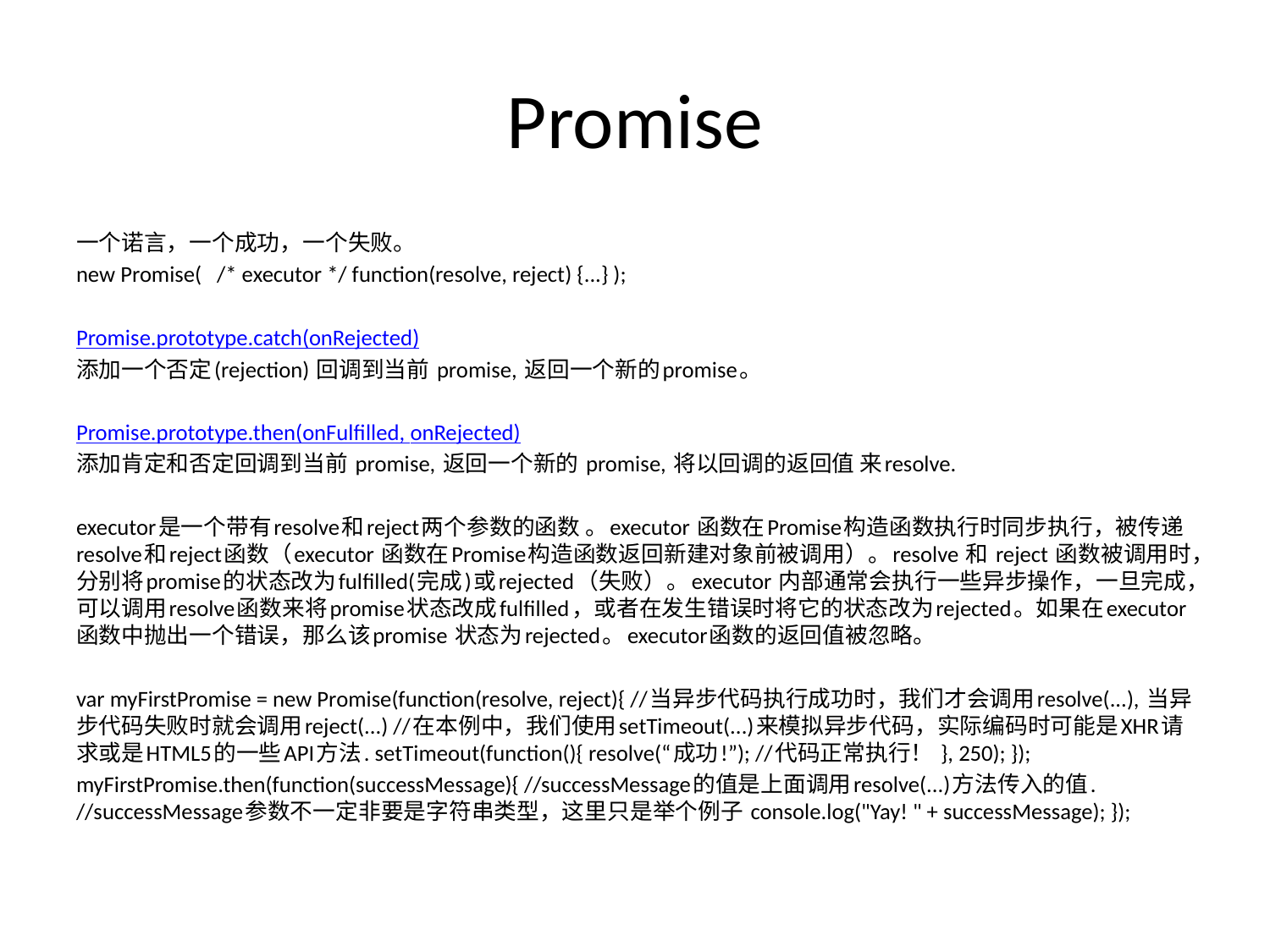

# Promise
一个诺言，一个成功，一个失败。
new Promise(   /* executor */ function(resolve, reject) {...} );

Promise.prototype.catch(onRejected)
添加一个否定(rejection) 回调到当前 promise, 返回一个新的promise。

Promise.prototype.then(onFulfilled, onRejected)
添加肯定和否定回调到当前 promise, 返回一个新的 promise, 将以回调的返回值 来resolve.

executor是一个带有resolve和reject两个参数的函数 。executor 函数在Promise构造函数执行时同步执行，被传递resolve和reject函数（executor 函数在Promise构造函数返回新建对象前被调用）。resolve 和 reject 函数被调用时，分别将promise的状态改为fulfilled(完成)或rejected（失败）。executor 内部通常会执行一些异步操作，一旦完成，可以调用resolve函数来将promise状态改成fulfilled，或者在发生错误时将它的状态改为rejected。如果在executor函数中抛出一个错误，那么该promise 状态为rejected。executor函数的返回值被忽略。

var myFirstPromise = new Promise(function(resolve, reject){ //当异步代码执行成功时，我们才会调用resolve(...), 当异步代码失败时就会调用reject(...) //在本例中，我们使用setTimeout(...)来模拟异步代码，实际编码时可能是XHR请求或是HTML5的一些API方法. setTimeout(function(){ resolve(“成功!”); //代码正常执行！ }, 250); });
myFirstPromise.then(function(successMessage){ //successMessage的值是上面调用resolve(...)方法传入的值. //successMessage参数不一定非要是字符串类型，这里只是举个例子 console.log("Yay! " + successMessage); });